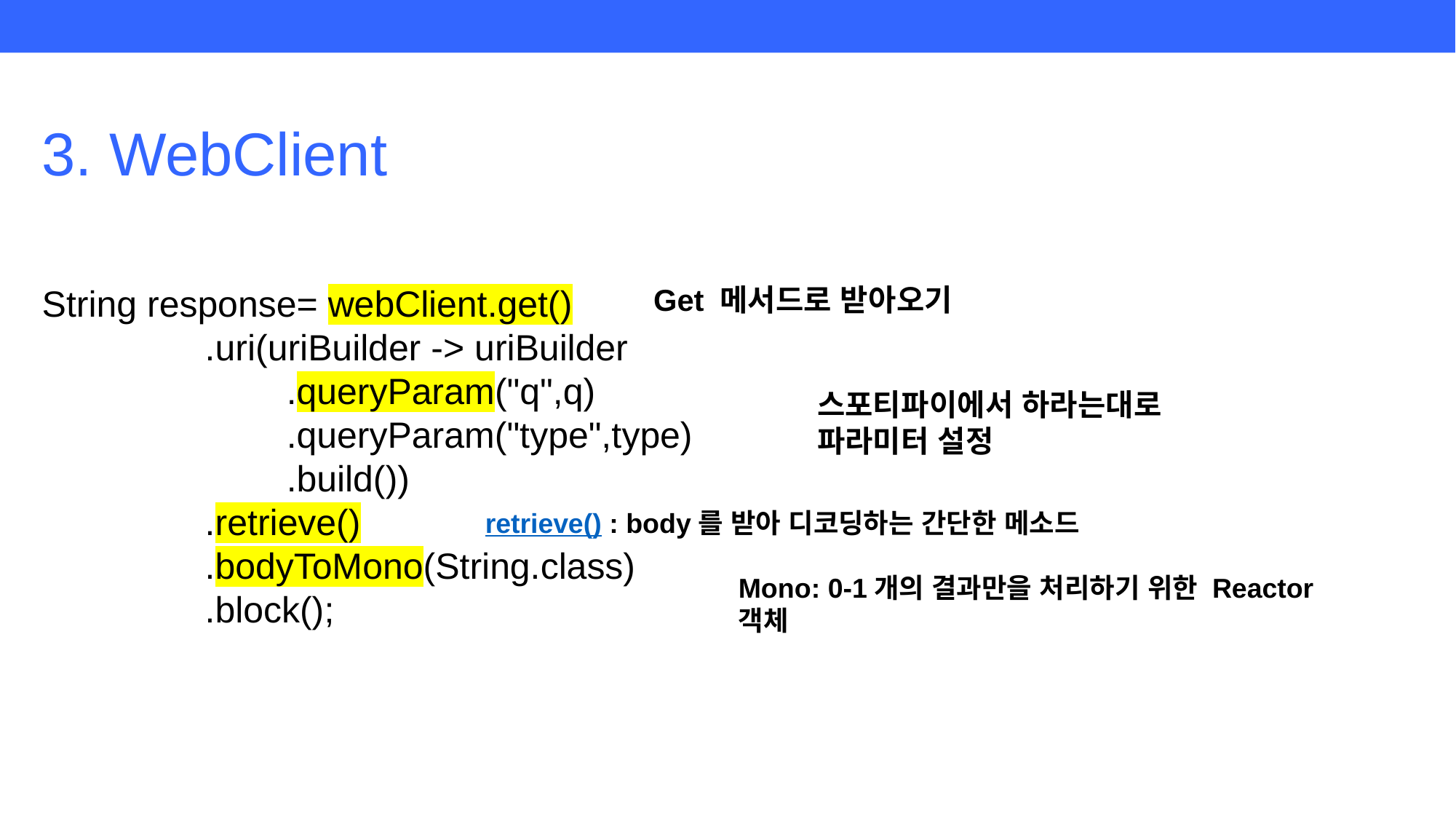

3. WebClient
String response= webClient.get()
                .uri(uriBuilder -> uriBuilder
                        .queryParam("q",q)
                        .queryParam("type",type)
                        .build())
                .retrieve()
                .bodyToMono(String.class)
                .block();

Get 메서드로 받아오기
스포티파이에서 하라는대로 파라미터 설정
 retrieve() : body를 받아 디코딩하는 간단한 메소드
Mono: 0-1개의 결과만을 처리하기 위한 Reactor 객체